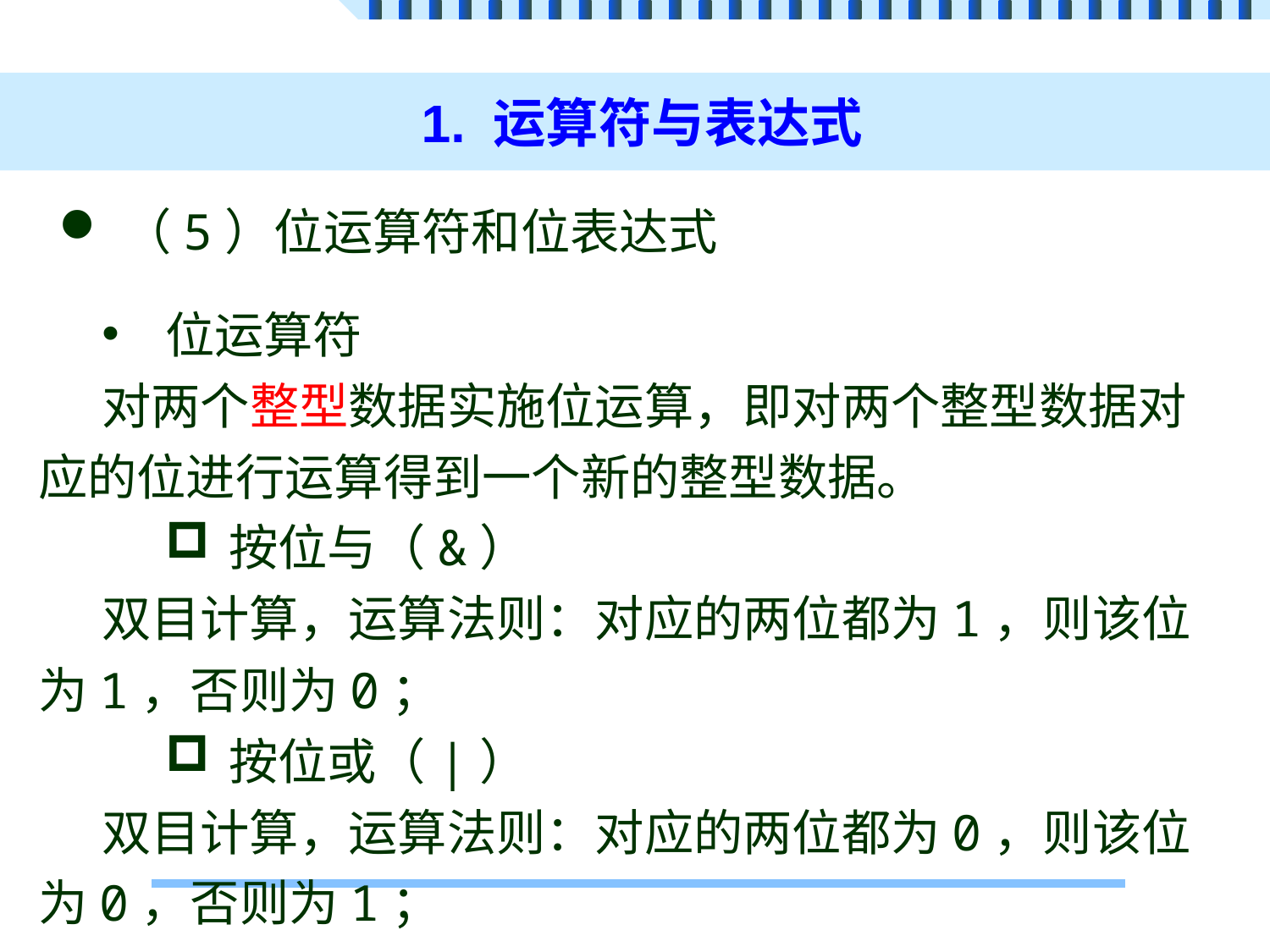

# 1. 运算符与表达式
（5）位运算符和位表达式
位运算符
对两个整型数据实施位运算，即对两个整型数据对应的位进行运算得到一个新的整型数据。
按位与（&）
双目计算，运算法则：对应的两位都为1，则该位为1，否则为0；
按位或（|）
双目计算，运算法则：对应的两位都为0，则该位为0，否则为1；